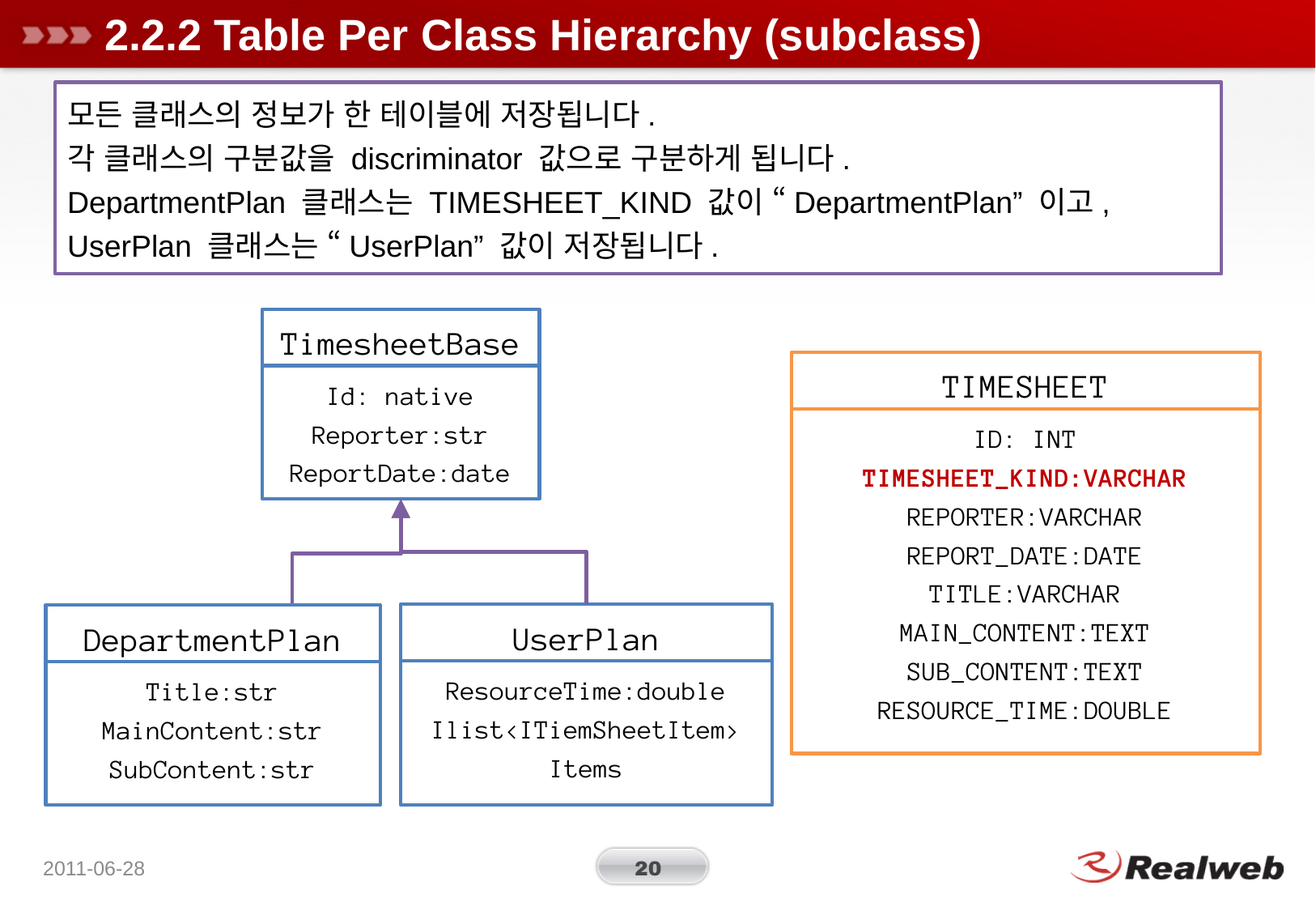

# 2.2.2 Table Per Class Hierarchy (subclass)
모든 클래스의 정보가 한 테이블에 저장됩니다.
각 클래스의 구분값을 discriminator 값으로 구분하게 됩니다.
DepartmentPlan 클래스는 TIMESHEET_KIND 값이 “DepartmentPlan” 이고,
UserPlan 클래스는 “UserPlan” 값이 저장됩니다.
TimesheetBase
Id: native
Reporter:str
ReportDate:date
TIMESHEET
ID: INT
TIMESHEET_KIND:VARCHAR
REPORTER:VARCHAR
REPORT_DATE:DATE
TITLE:VARCHAR
MAIN_CONTENT:TEXT
SUB_CONTENT:TEXT
RESOURCE_TIME:DOUBLE
UserPlan
ResourceTime:double
Ilist<ITiemSheetItem> Items
DepartmentPlan
Title:str
MainContent:str
SubContent:str
2011-06-28
20